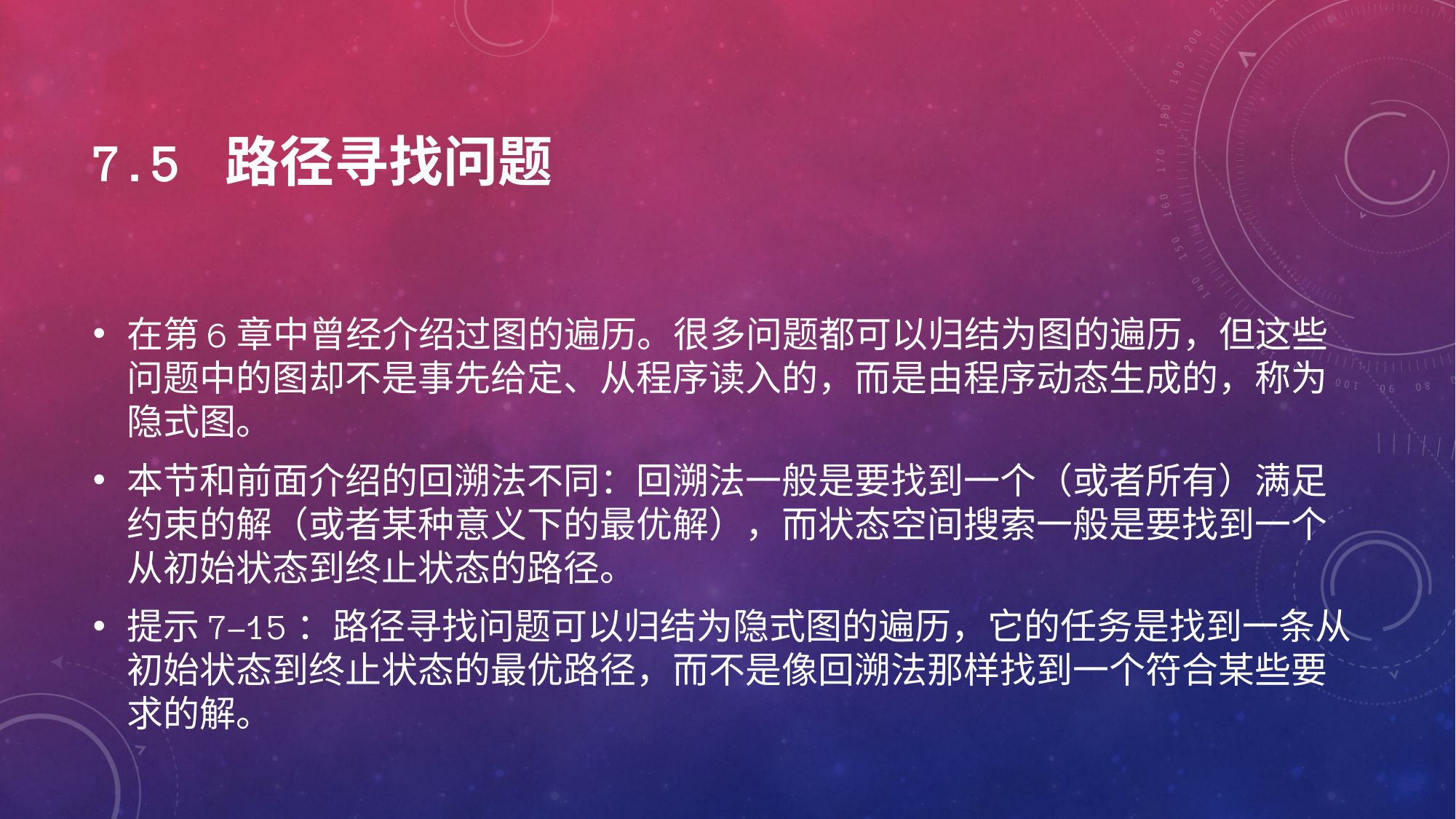

# 7.5 路径寻找问题

在第6章中曾经介绍过图的遍历。很多问题都可以归结为图的遍历，但这些问题中的图却不是事先给定、从程序读入的，而是由程序动态生成的，称为隐式图。
本节和前面介绍的回溯法不同：回溯法一般是要找到一个（或者所有）满足约束的解（或者某种意义下的最优解），而状态空间搜索一般是要找到一个从初始状态到终止状态的路径。
提示7-15：路径寻找问题可以归结为隐式图的遍历，它的任务是找到一条从初始状态到终止状态的最优路径，而不是像回溯法那样找到一个符合某些要求的解。